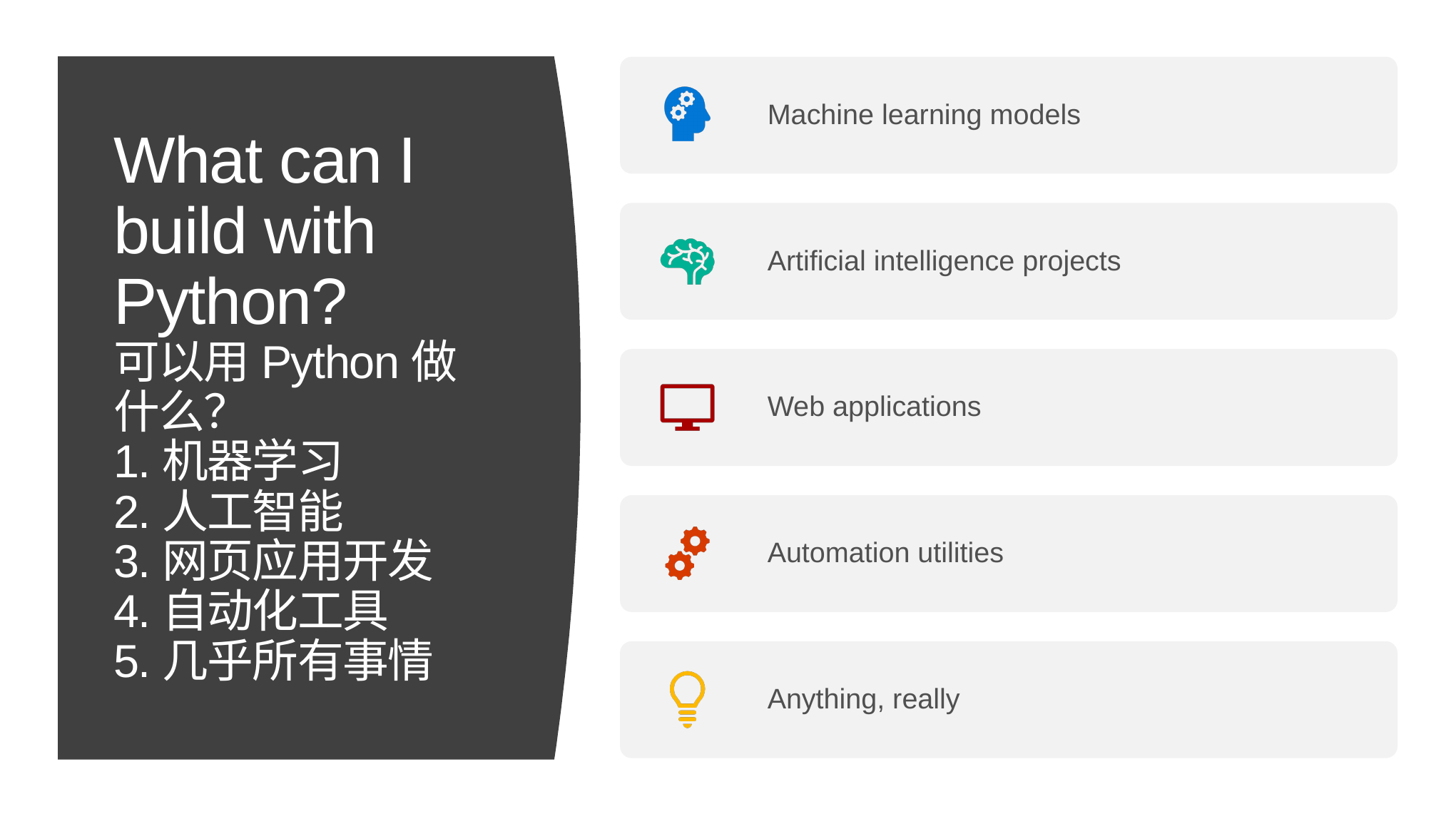

Machine learning models
Artificial intelligence projects
Web applications
Automation utilities
Anything, really

# What can I build with Python? 可以用Python做什么？ 1.机器学习 2.人工智能 3.网页应用开发 4.自动化工具 5.几乎所有事情